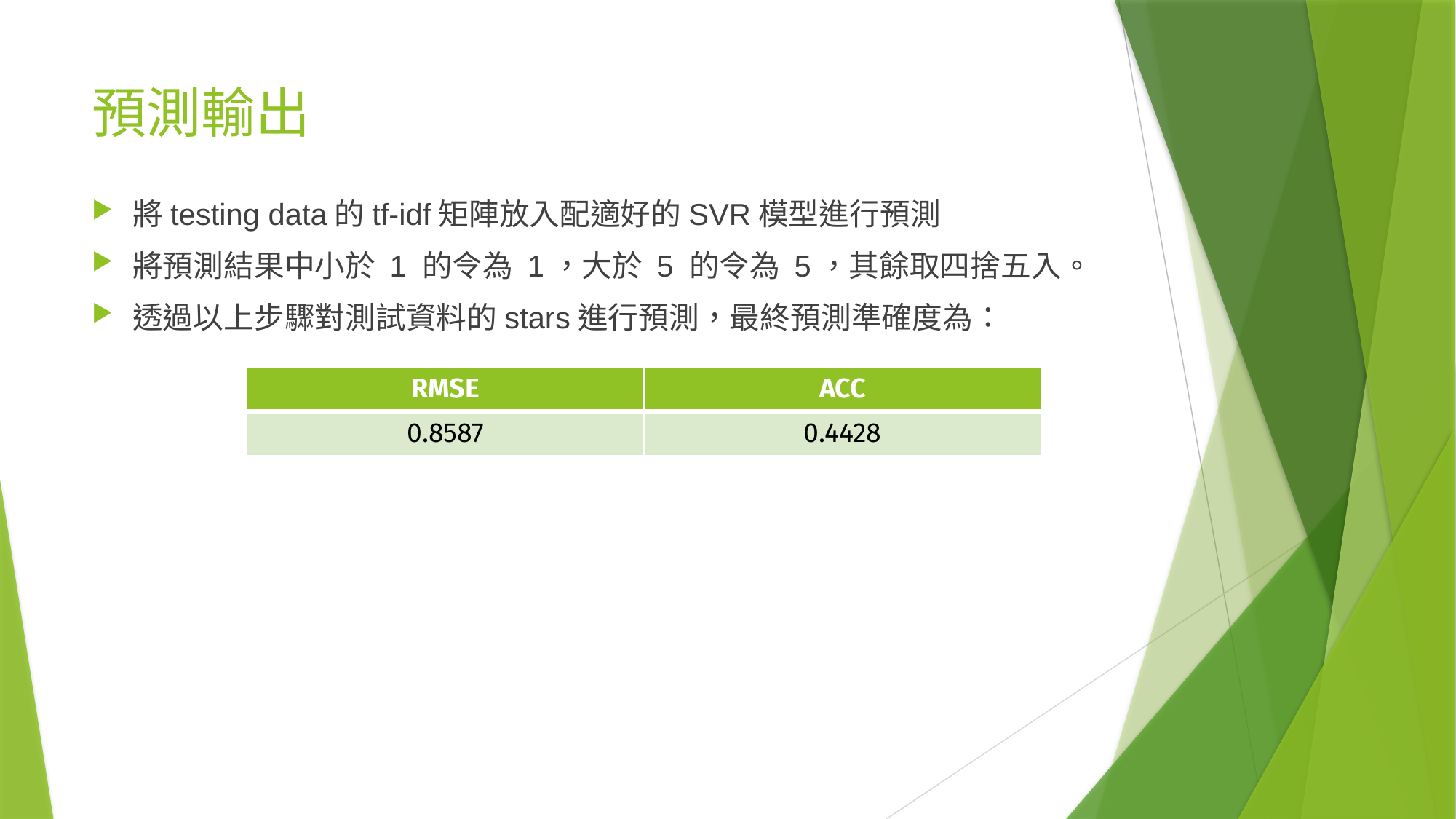

# 預測輸出
將testing data的tf-idf矩陣放入配適好的SVR模型進行預測
將預測結果中小於 1 的令為 1，大於 5 的令為 5，其餘取四捨五入。
透過以上步驟對測試資料的stars進行預測，最終預測準確度為：
| RMSE | ACC |
| --- | --- |
| 0.8587 | 0.4428 |